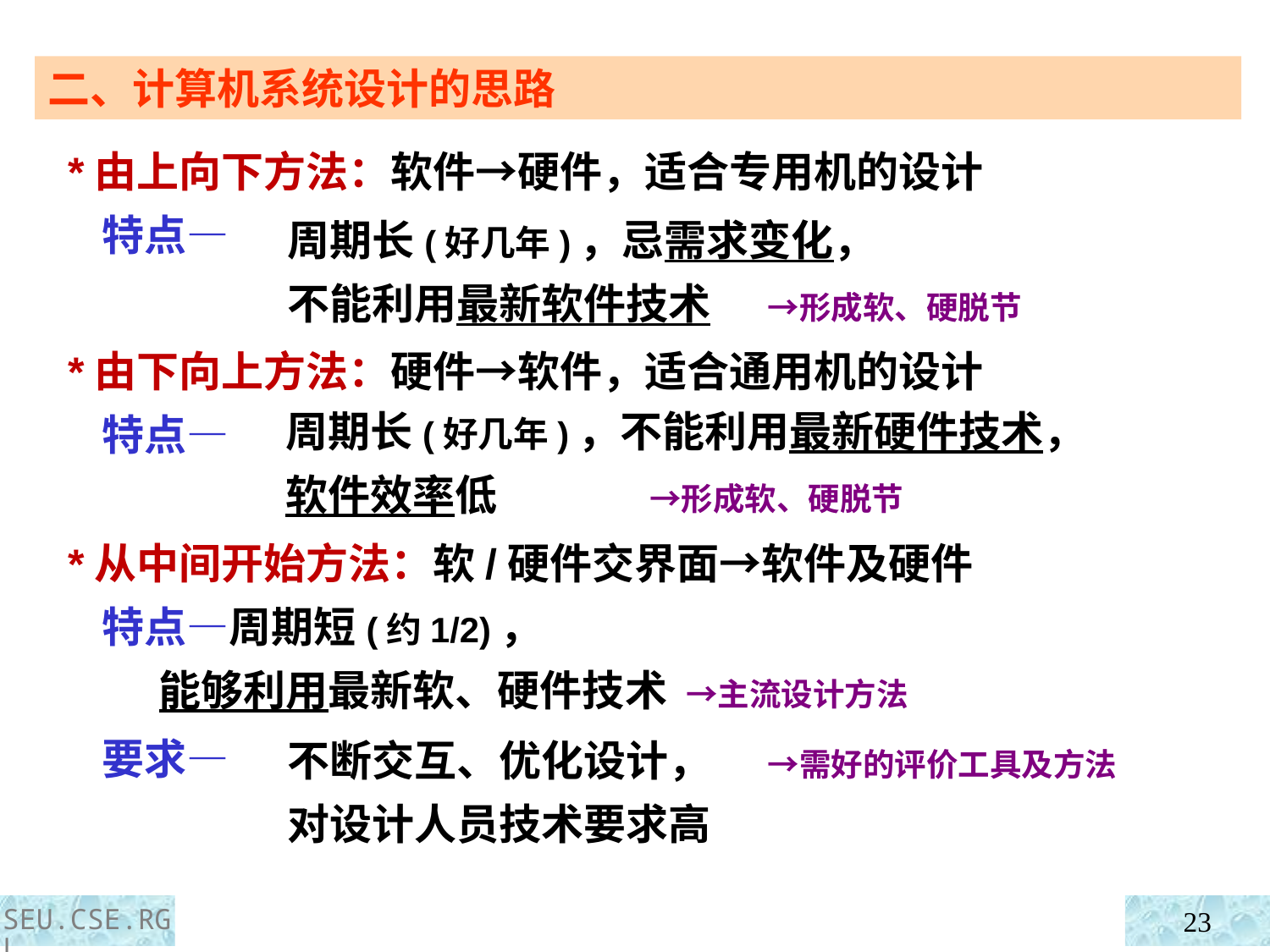

二、计算机系统设计的思路
  *由上向下方法：软件→硬件，适合专用机的设计
     特点—
周期长(好几年)，忌需求变化，
不能利用最新软件技术      →形成软、硬脱节
  *由下向上方法：硬件→软件，适合通用机的设计
     特点—
周期长(好几年)，不能利用最新硬件技术，
软件效率低                →形成软、硬脱节
  *从中间开始方法：软/硬件交界面→软件及硬件
     特点—周期短(约1/2)，
           能够利用最新软、硬件技术  →主流设计方法
     要求—
不断交互、优化设计，      →需好的评价工具及方法
对设计人员技术要求高
SEU.CSE.RGL
23